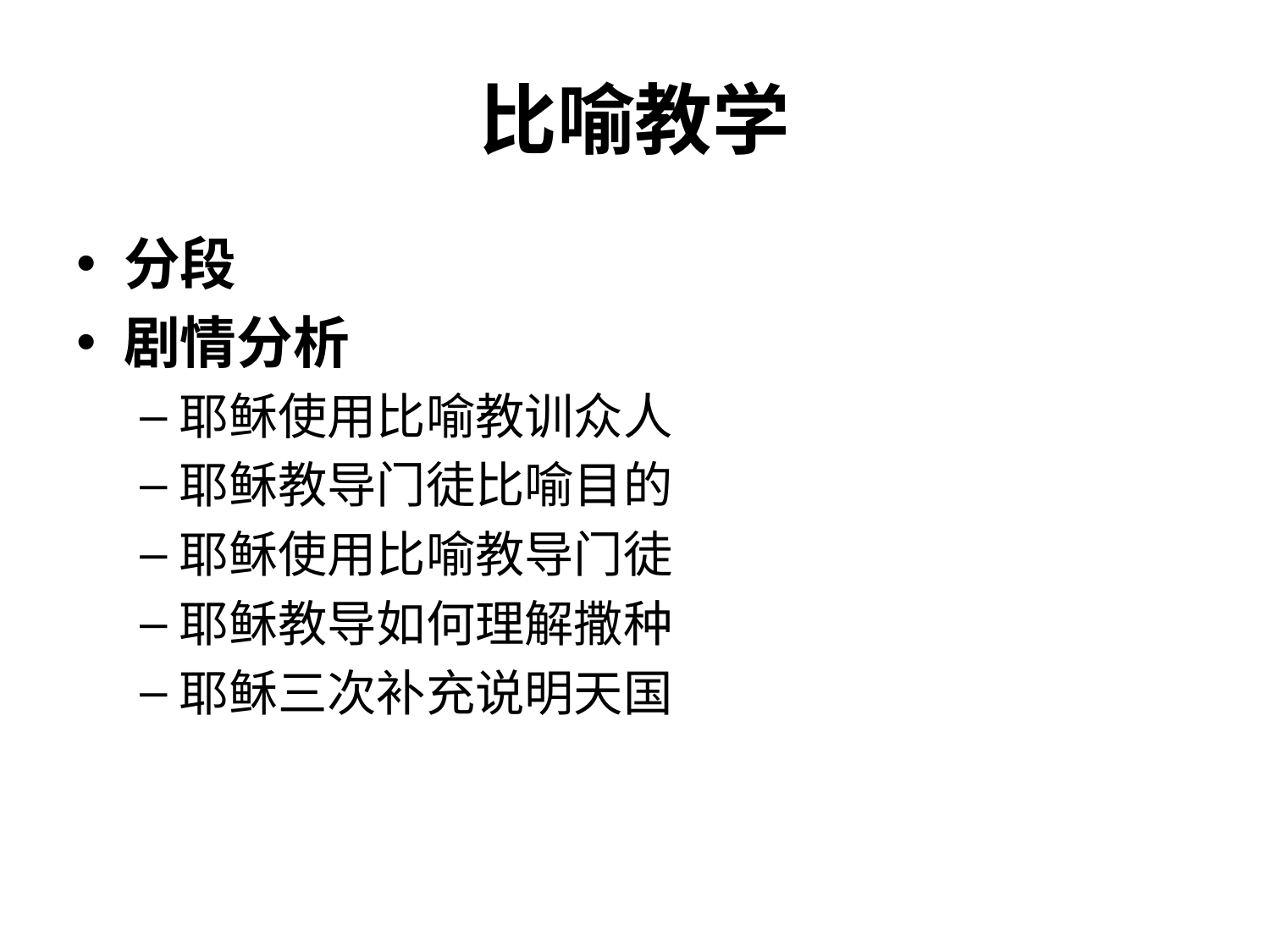

# 比喻教学
分段
剧情分析
耶稣使用比喻教训众人
耶稣教导门徒比喻目的
耶稣使用比喻教导门徒
耶稣教导如何理解撒种
耶稣三次补充说明天国